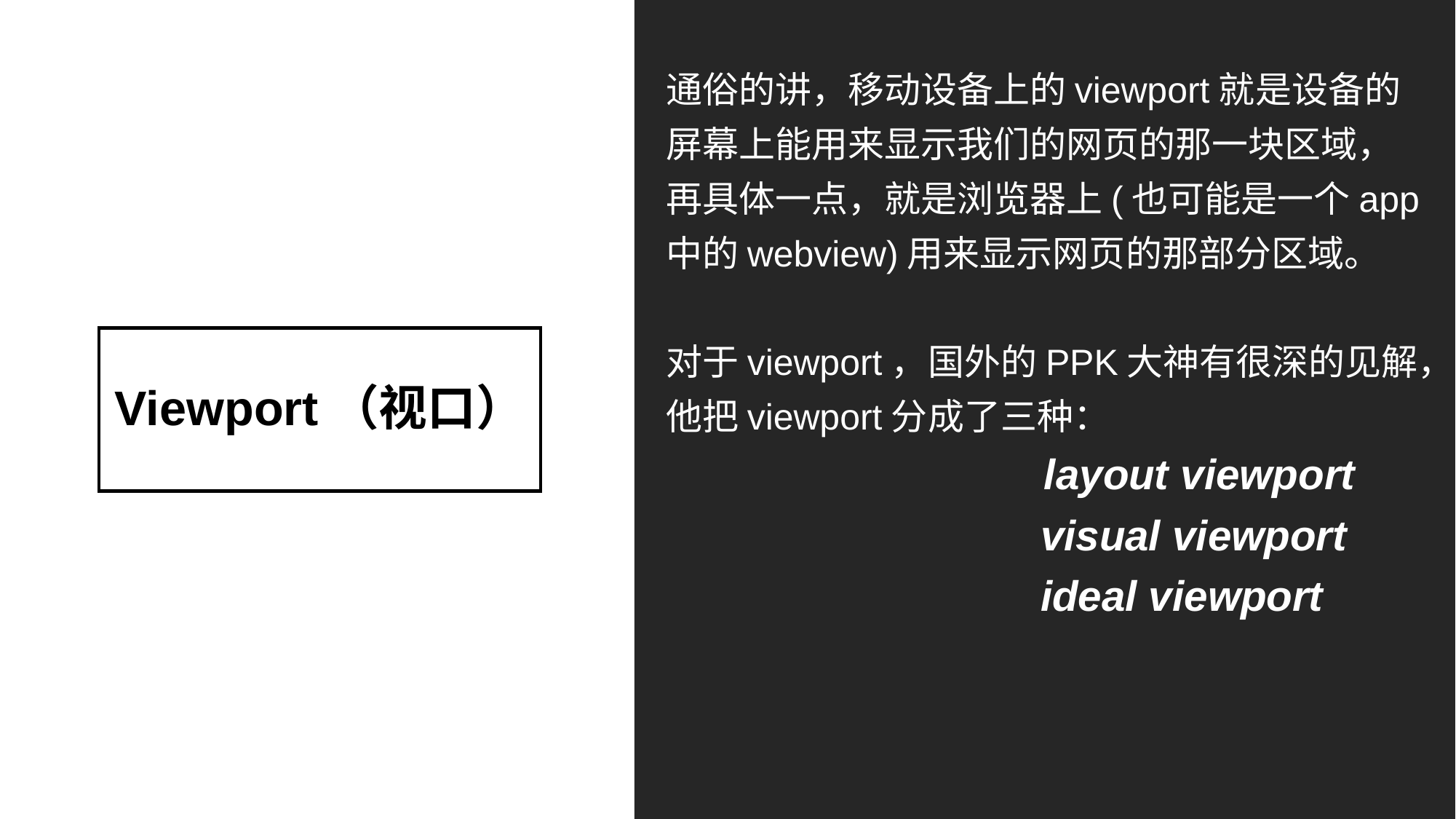

通俗的讲，移动设备上的viewport就是设备的
屏幕上能用来显示我们的网页的那一块区域，
再具体一点，就是浏览器上(也可能是一个app
中的webview)用来显示网页的那部分区域。

对于viewport，国外的PPK大神有很深的见解，
他把viewport分成了三种：
			     layout viewport
			    visual viewport
			    ideal viewport

# Viewport（视口）